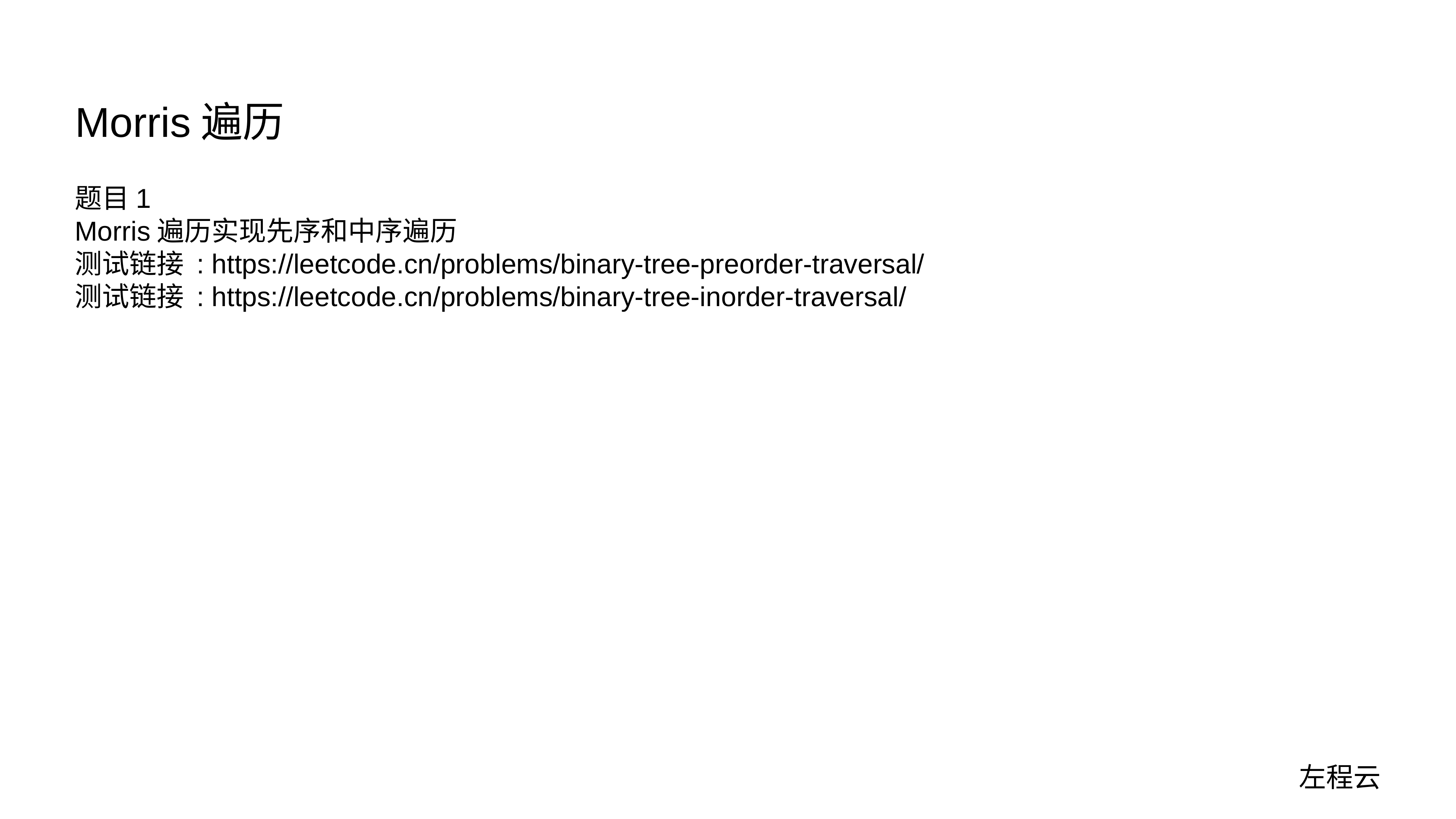

# Morris遍历
题目1
Morris遍历实现先序和中序遍历
测试链接 : https://leetcode.cn/problems/binary-tree-preorder-traversal/
测试链接 : https://leetcode.cn/problems/binary-tree-inorder-traversal/
左程云